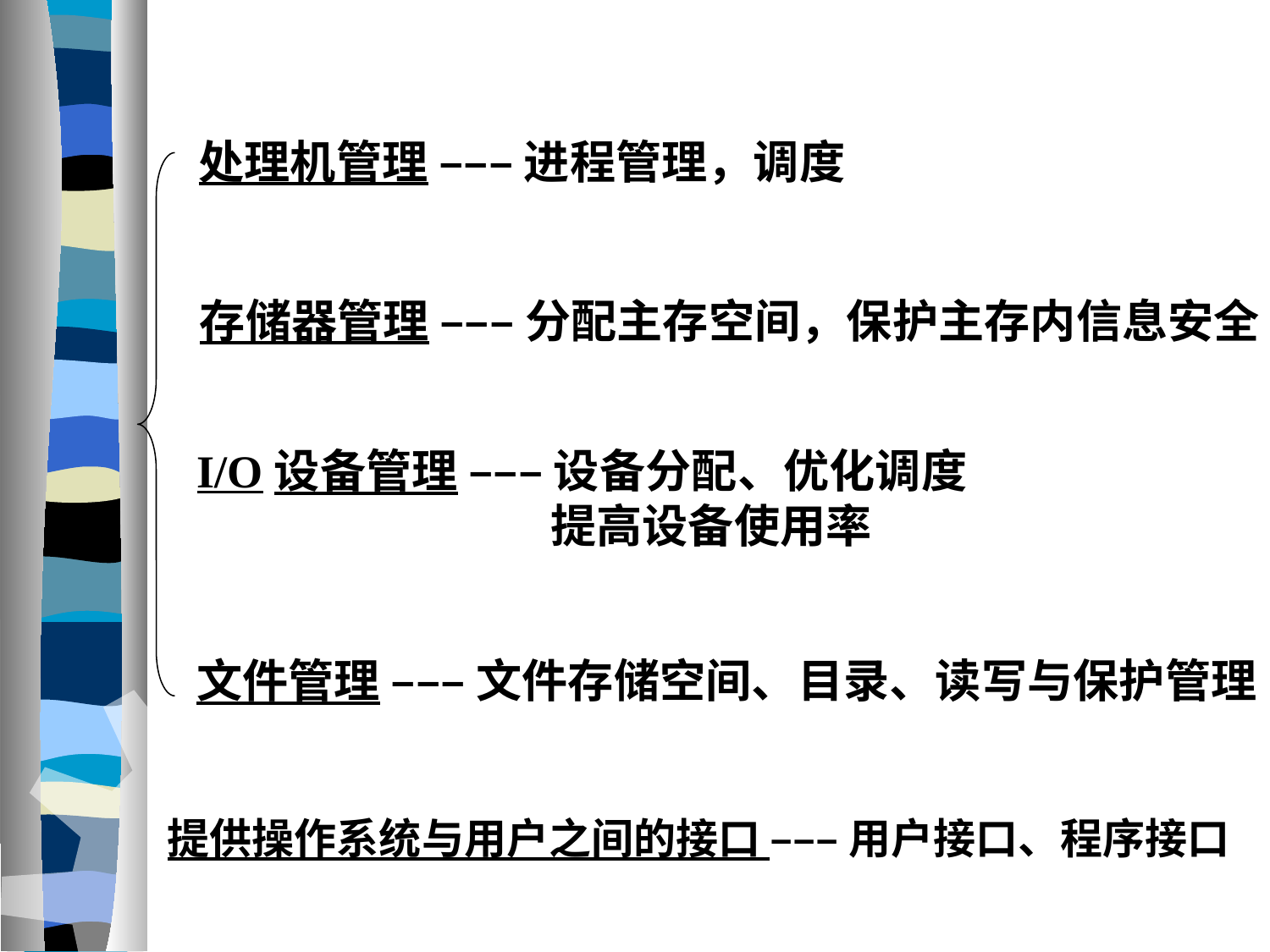

处理机管理 ––– 进程管理，调度

存储器管理 ––– 分配主存空间，保护主存内信息安全
I/O设备管理 ––– 设备分配、优化调度
提高设备使用率
文件管理 ––– 文件存储空间、目录、读写与保护管理
提供操作系统与用户之间的接口 ––– 用户接口、程序接口